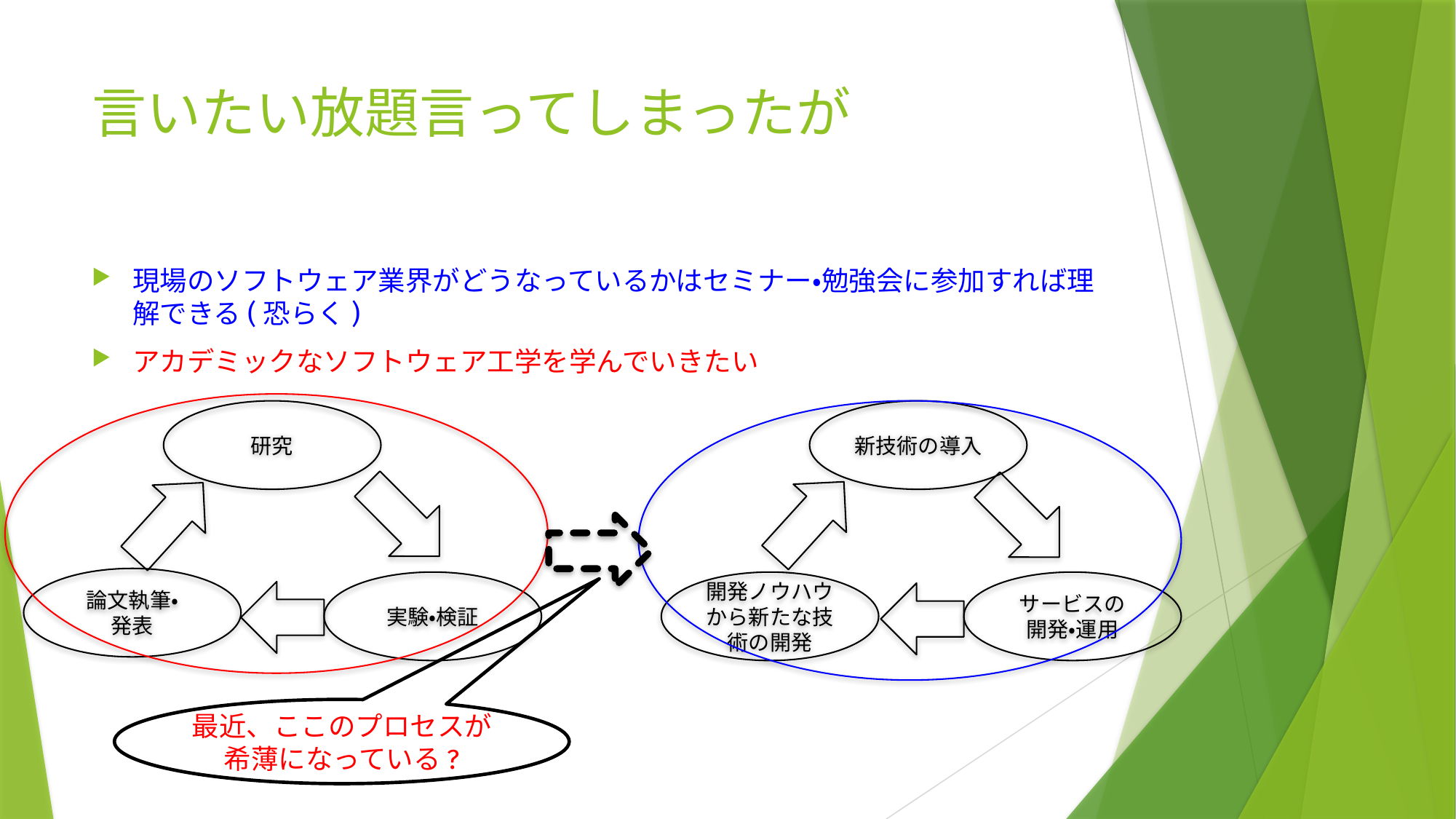

# 言いたい放題言ってしまったが
現場のソフトウェア業界がどうなっているかはセミナー・勉強会に参加すれば理解できる(恐らく)
アカデミックなソフトウェア工学を学んでいきたい

研究

新技術の導入

論文執筆・
発表
実験・検証
開発ノウハウから新たな技術の開発
サービスの
開発・運用

最近、ここのプロセスが希薄になっている?